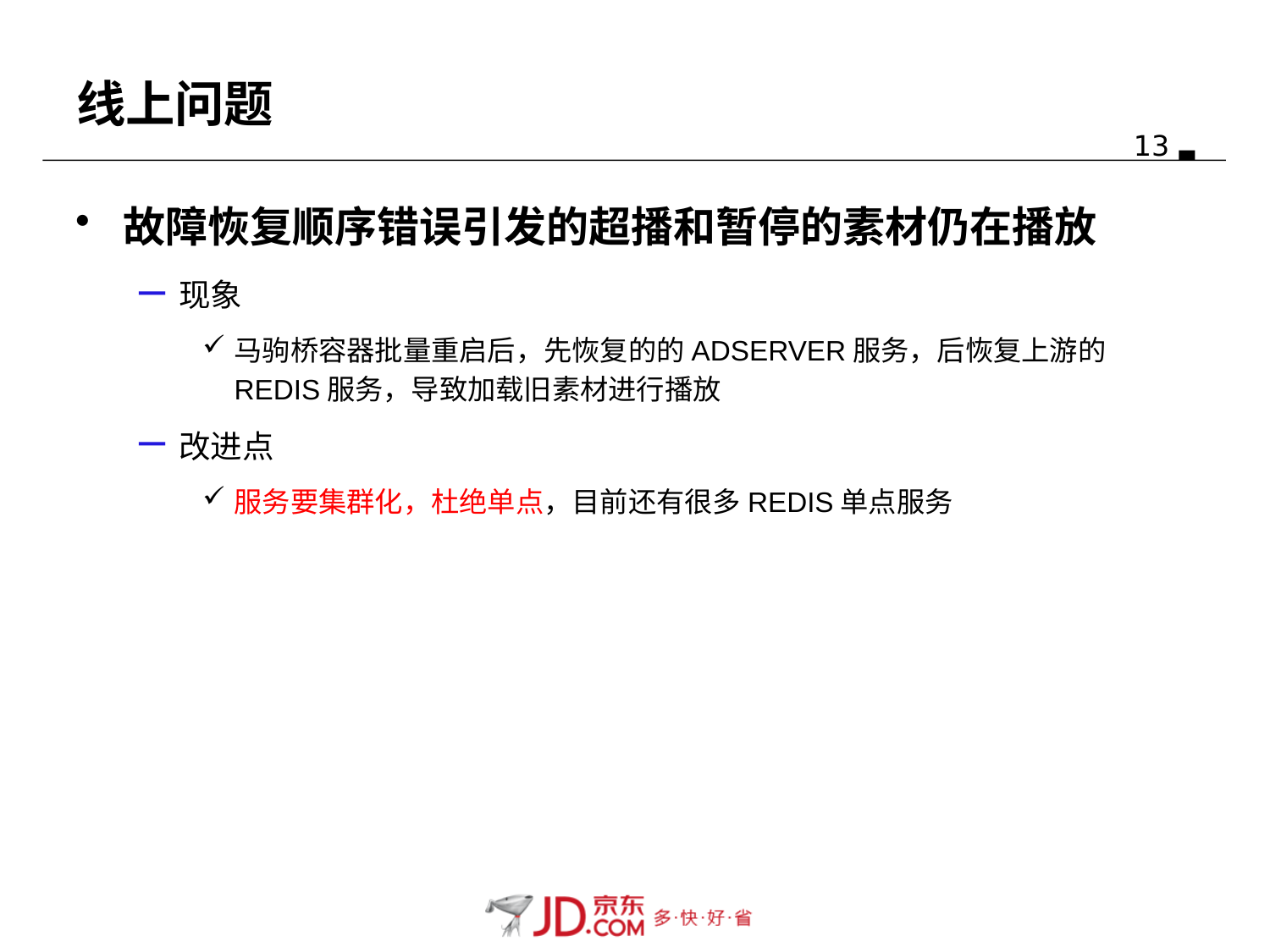

# 线上问题
故障恢复顺序错误引发的超播和暂停的素材仍在播放
现象
马驹桥容器批量重启后，先恢复的的ADSERVER服务，后恢复上游的REDIS服务，导致加载旧素材进行播放
改进点
服务要集群化，杜绝单点，目前还有很多REDIS单点服务